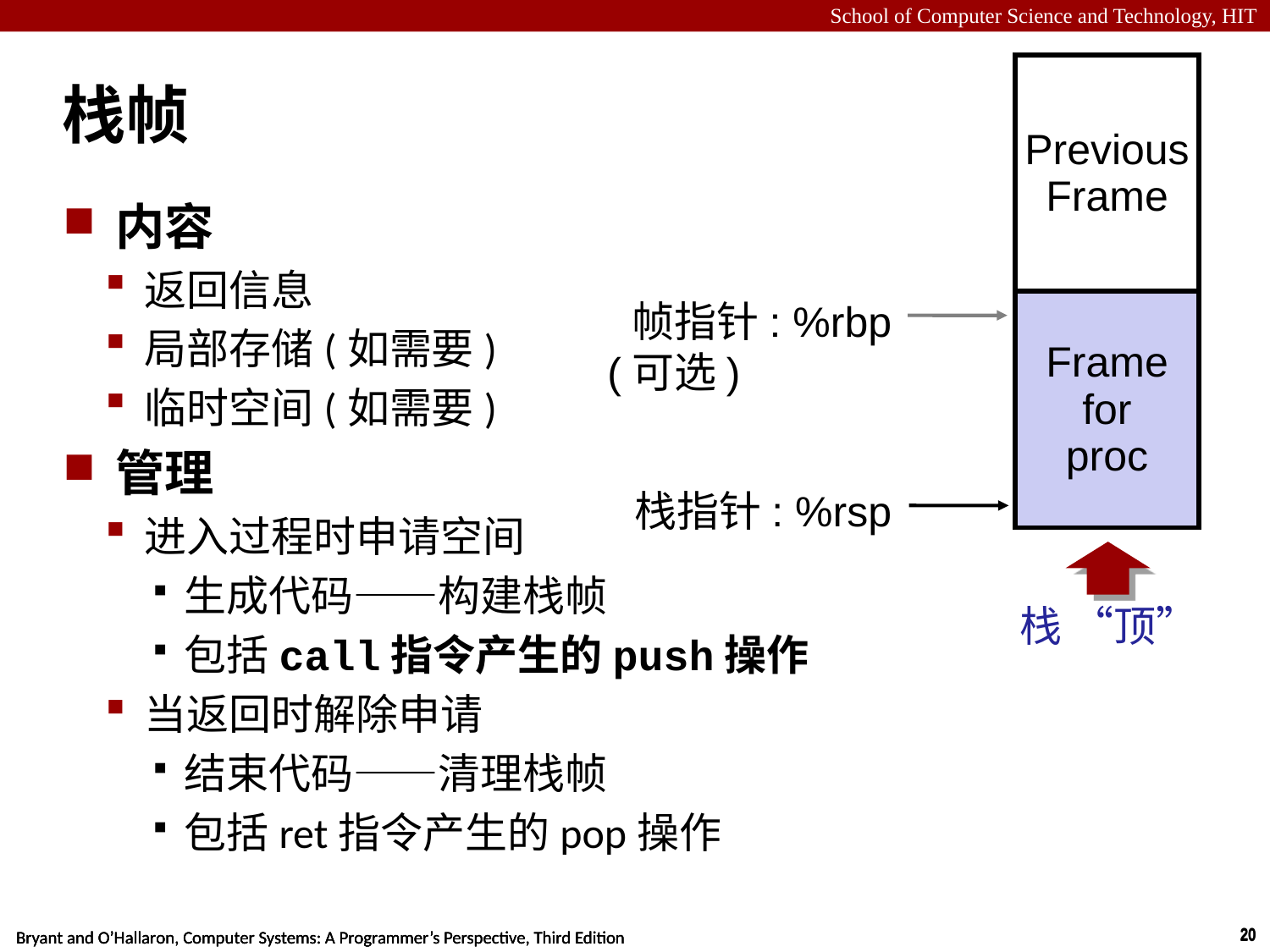

| Previous Frame |
| --- |
| Frame for proc |
# 栈帧
内容
返回信息
局部存储(如需要)
临时空间(如需要)
管理
进入过程时申请空间
生成代码——构建栈帧
包括call指令产生的push操作
当返回时解除申请
结束代码——清理栈帧
包括ret指令产生的pop操作
帧指针: %rbp
(可选)

栈指针: %rsp

栈 “顶”